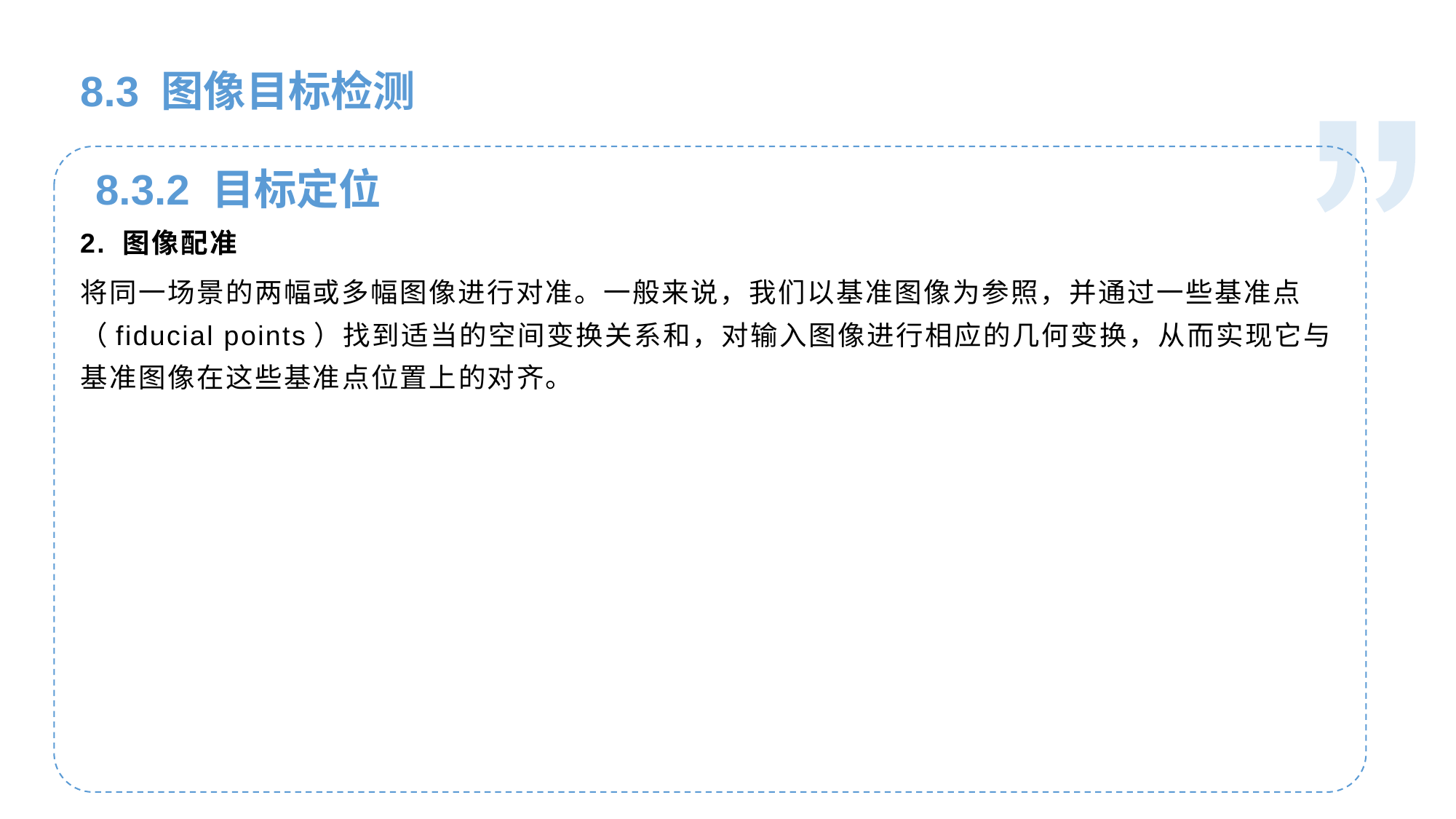

人工智能基础
8.3 图像目标检测

8.3.2 目标定位
2. 图像配准
将同一场景的两幅或多幅图像进行对准。一般来说，我们以基准图像为参照，并通过一些基准点（fiducial points）找到适当的空间变换关系和，对输入图像进行相应的几何变换，从而实现它与基准图像在这些基准点位置上的对齐。